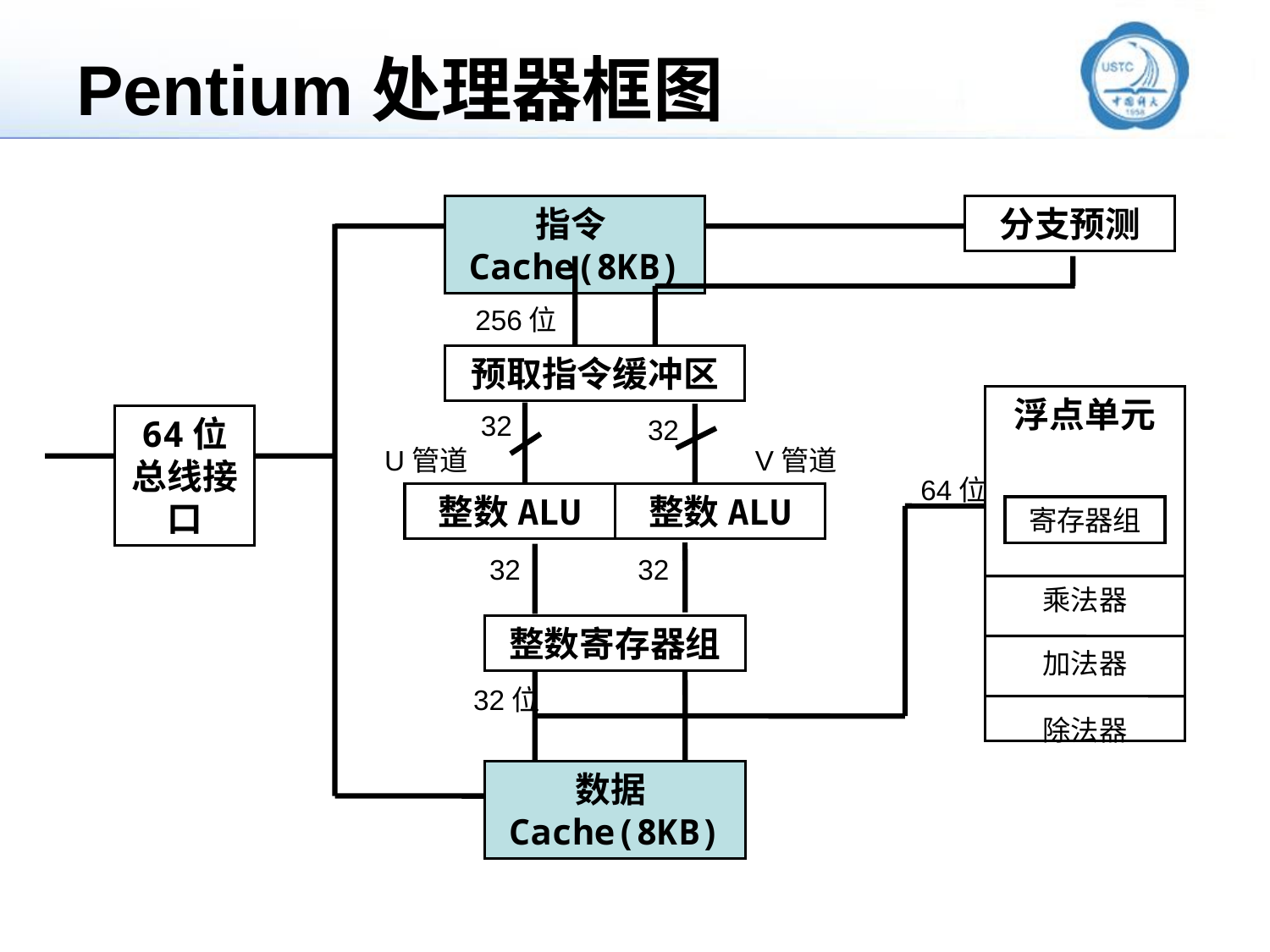

# Pentium处理器框图
指令Cache(8KB)
分支预测

256位
预取指令缓冲区
浮点单元

寄存器组

乘法器

加法器

除法器
32

64位总线接口
32

U管道
V管道

64位
整数ALU
整数ALU

32
32
整数寄存器组

32位

数据Cache(8KB)